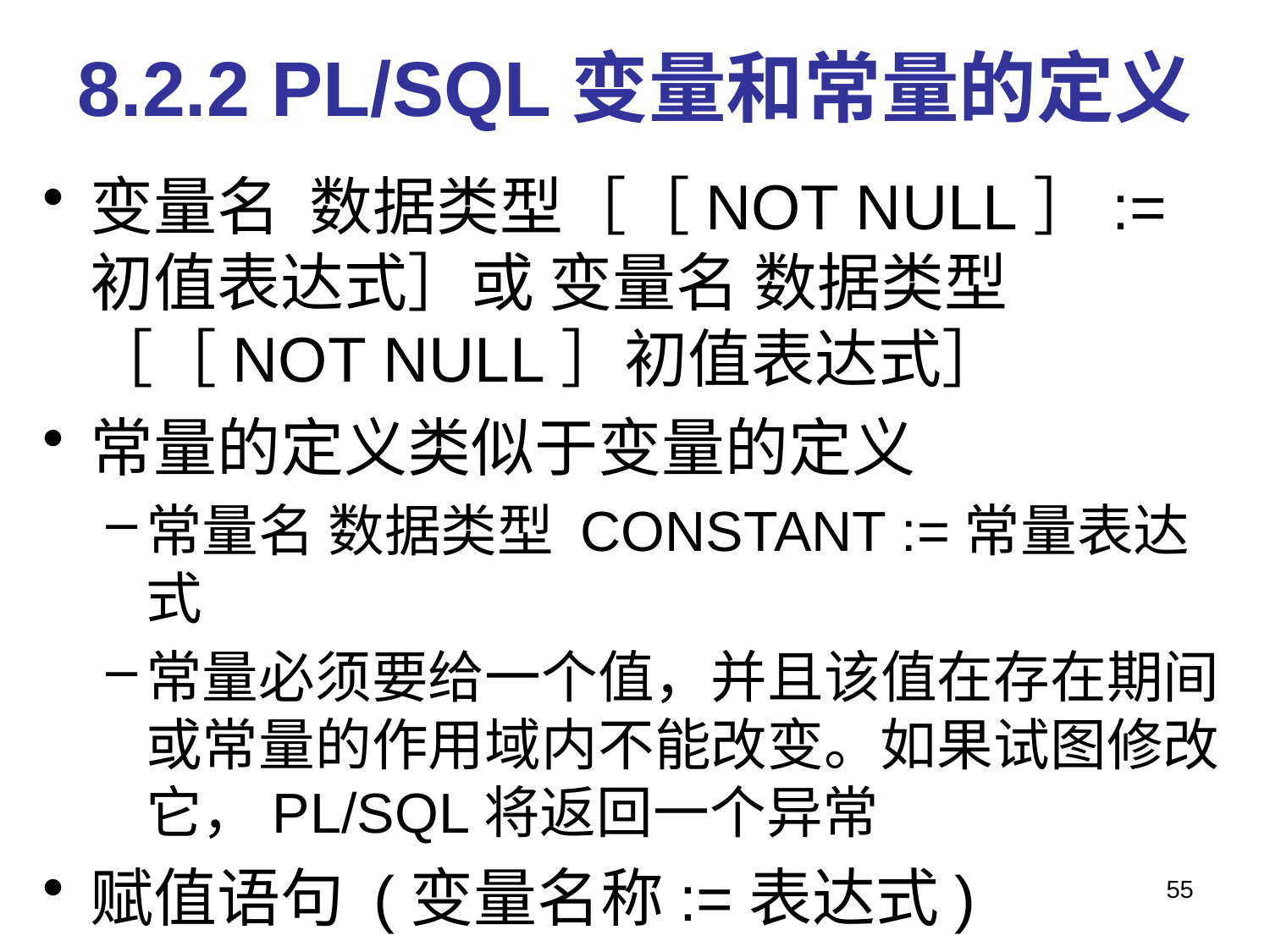

# 8.2.2 PL/SQL变量和常量的定义
变量名  数据类型［［NOT NULL］:=初值表达式］或 变量名 数据类型［［NOT NULL］初值表达式］
常量的定义类似于变量的定义
常量名 数据类型 CONSTANT :=常量表达式
常量必须要给一个值，并且该值在存在期间或常量的作用域内不能改变。如果试图修改它，PL/SQL将返回一个异常
赋值语句 (变量名称:=表达式)
55